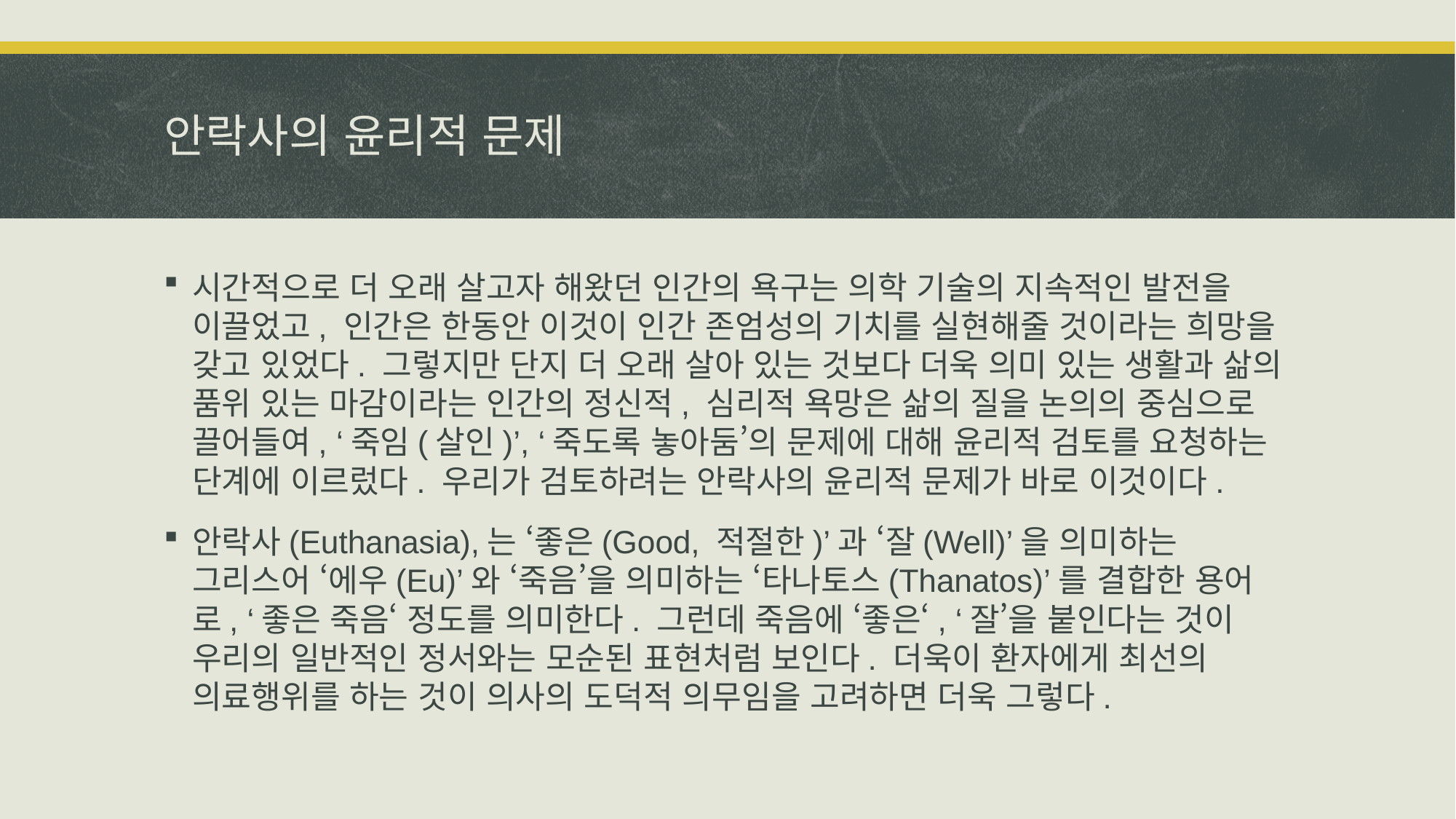

# 안락사의 윤리적 문제
시간적으로 더 오래 살고자 해왔던 인간의 욕구는 의학 기술의 지속적인 발전을 이끌었고, 인간은 한동안 이것이 인간 존엄성의 기치를 실현해줄 것이라는 희망을 갖고 있었다. 그렇지만 단지 더 오래 살아 있는 것보다 더욱 의미 있는 생활과 삶의 품위 있는 마감이라는 인간의 정신적, 심리적 욕망은 삶의 질을 논의의 중심으로 끌어들여, ‘죽임(살인)’, ‘죽도록 놓아둠’의 문제에 대해 윤리적 검토를 요청하는 단계에 이르렀다. 우리가 검토하려는 안락사의 윤리적 문제가 바로 이것이다.
안락사(Euthanasia),는 ‘좋은(Good, 적절한)’과 ‘잘(Well)’을 의미하는 그리스어 ‘에우(Eu)’와 ‘죽음’을 의미하는 ‘타나토스(Thanatos)’를 결합한 용어로, ‘좋은 죽음‘ 정도를 의미한다. 그런데 죽음에 ‘좋은‘, ‘잘’을 붙인다는 것이 우리의 일반적인 정서와는 모순된 표현처럼 보인다. 더욱이 환자에게 최선의 의료행위를 하는 것이 의사의 도덕적 의무임을 고려하면 더욱 그렇다.